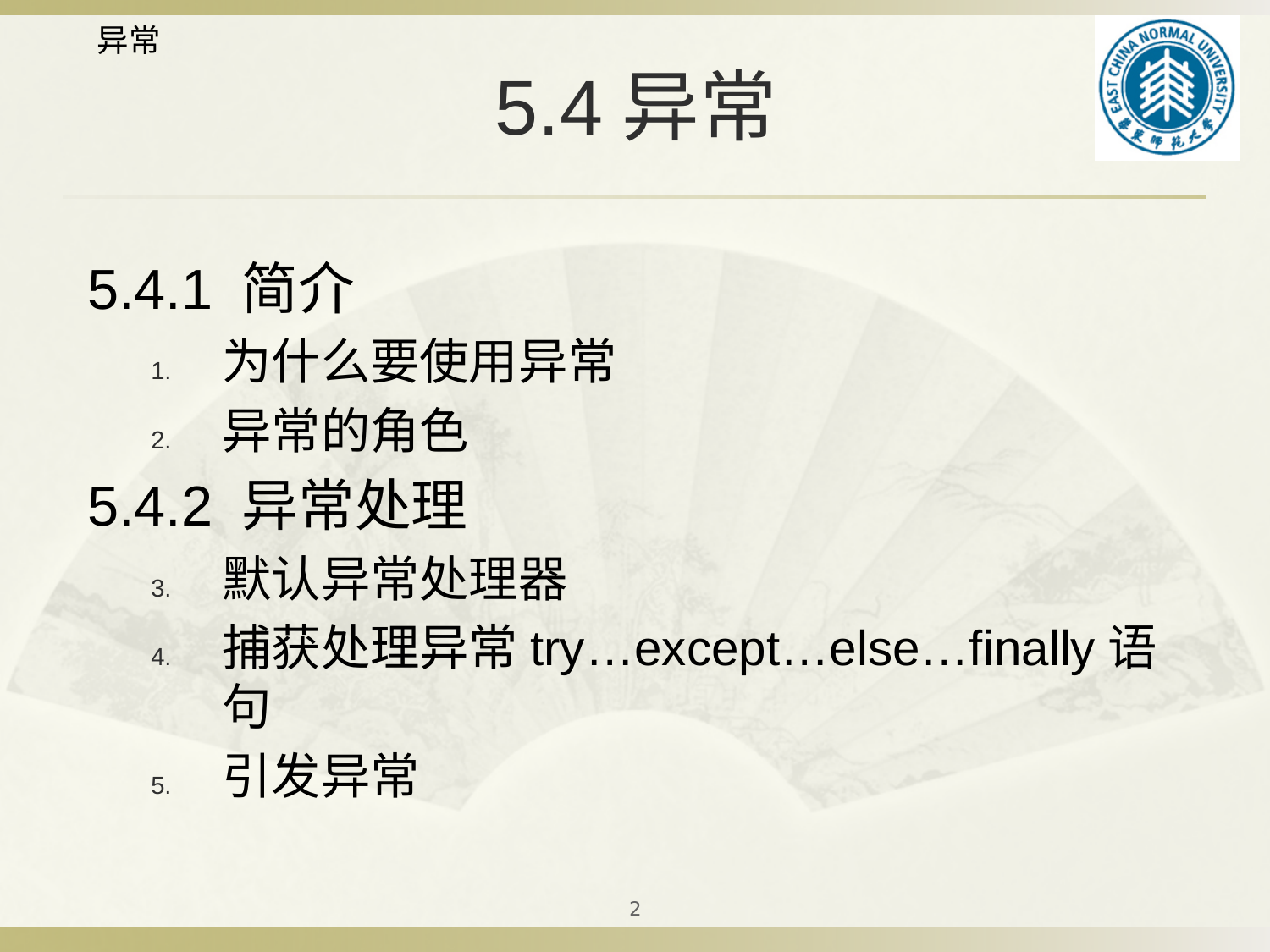

# 5.4异常
5.4.1 简介
为什么要使用异常
异常的角色
5.4.2 异常处理
默认异常处理器
捕获处理异常try…except…else…finally语句
引发异常

2